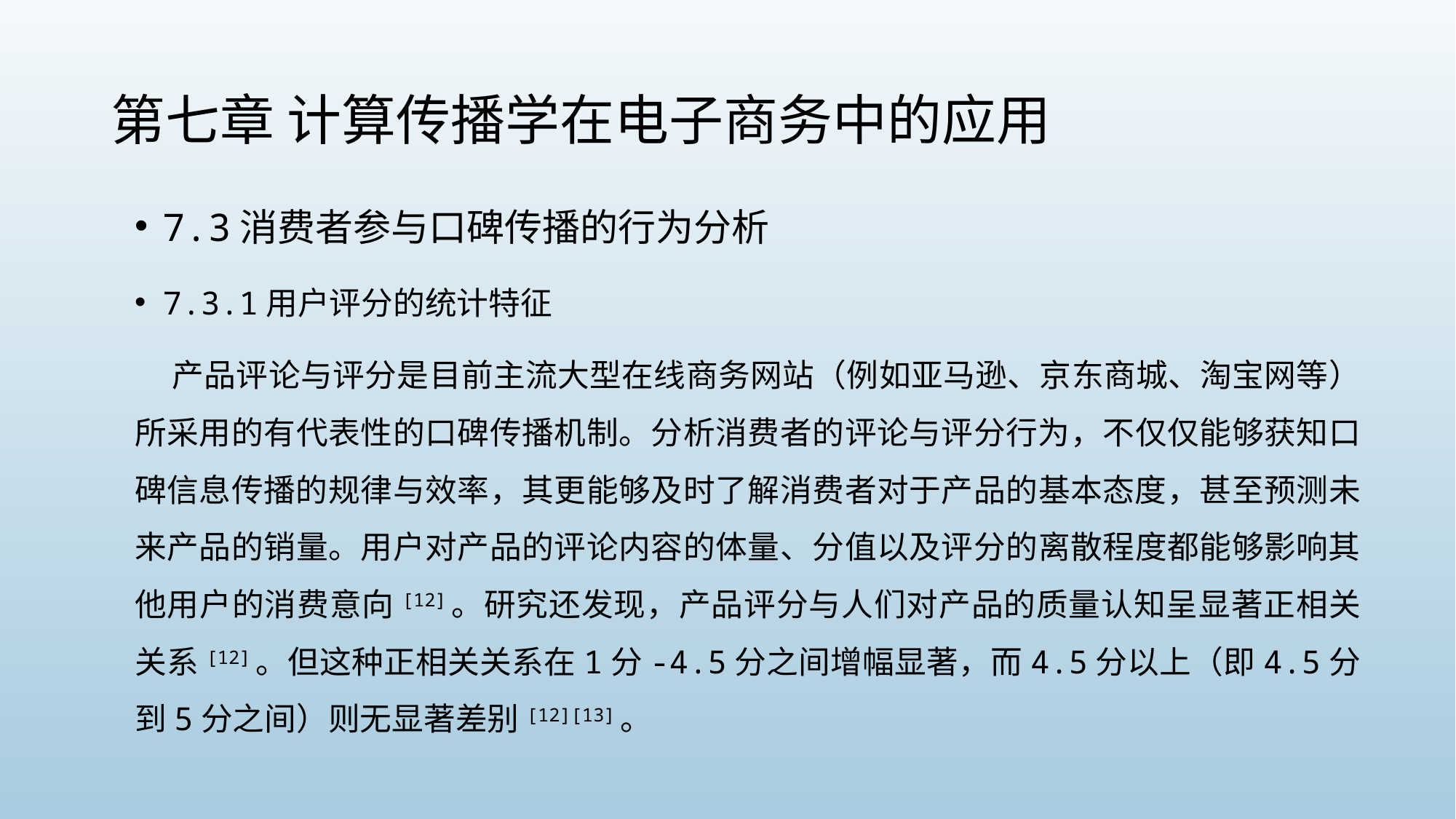

# 第七章 计算传播学在电子商务中的应用
7.3消费者参与口碑传播的行为分析
7.3.1用户评分的统计特征
    产品评论与评分是目前主流大型在线商务网站（例如亚马逊、京东商城、淘宝网等）所采用的有代表性的口碑传播机制。分析消费者的评论与评分行为，不仅仅能够获知口碑信息传播的规律与效率，其更能够及时了解消费者对于产品的基本态度，甚至预测未来产品的销量。用户对产品的评论内容的体量、分值以及评分的离散程度都能够影响其他用户的消费意向[12]。研究还发现，产品评分与人们对产品的质量认知呈显著正相关关系[12]。但这种正相关关系在1分-4.5分之间增幅显著，而4.5分以上（即4.5分到5分之间）则无显著差别[12][13]。